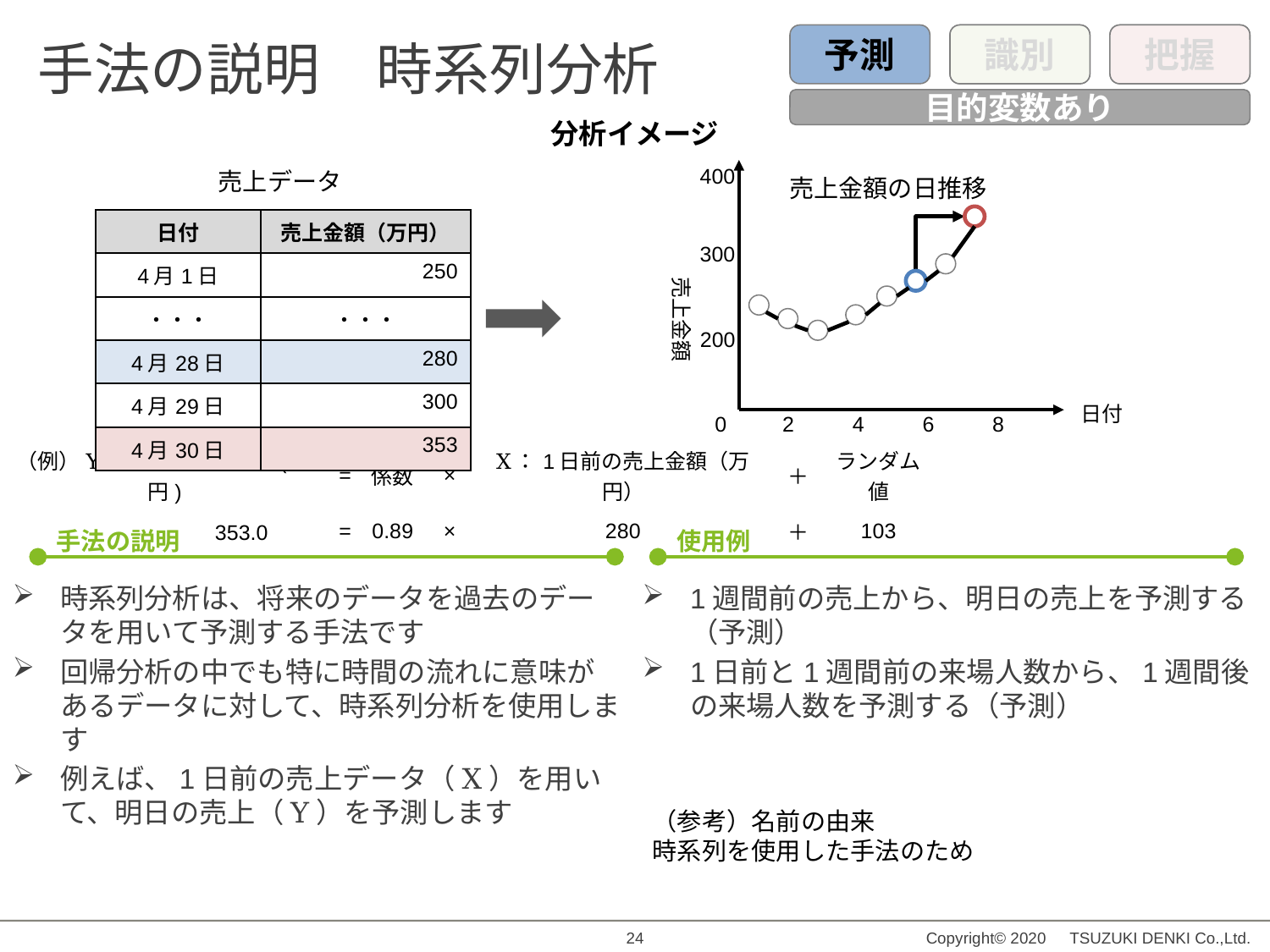

# 手法の説明　時系列分析
予測
識別

把握

目的変数あり
分析イメージ
400
売上データ
売上金額の日推移

| 日付 | 売上金額（万円） |
| --- | --- |
| 4月1日 | 250 |
| ・・・ | ・・・ |
| 4月28日 | 280 |
| 4月29日 | 300 |
| 4月30日 | 353 |
300

売上金額

200

日付
0
2
4
6
8
| （例）Y：明日の売上金額(万円) | = | 係数 | × | X：1日前の売上金額（万円） | ＋ | ランダム値 |
| --- | --- | --- | --- | --- | --- | --- |
| 353.0 | = | 0.89 | × | 280 | ＋ | 103 |
手法の説明
使用例
時系列分析は、将来のデータを過去のデータを用いて予測する手法です
回帰分析の中でも特に時間の流れに意味があるデータに対して、時系列分析を使用します
例えば、1日前の売上データ（X）を用いて、明日の売上（Y）を予測します
1週間前の売上から、明日の売上を予測する（予測）
1日前と1週間前の来場人数から、1週間後の来場人数を予測する（予測）
（参考）名前の由来
時系列を使用した手法のため
24
Copyright© 2020　TSUZUKI DENKI Co.,Ltd.